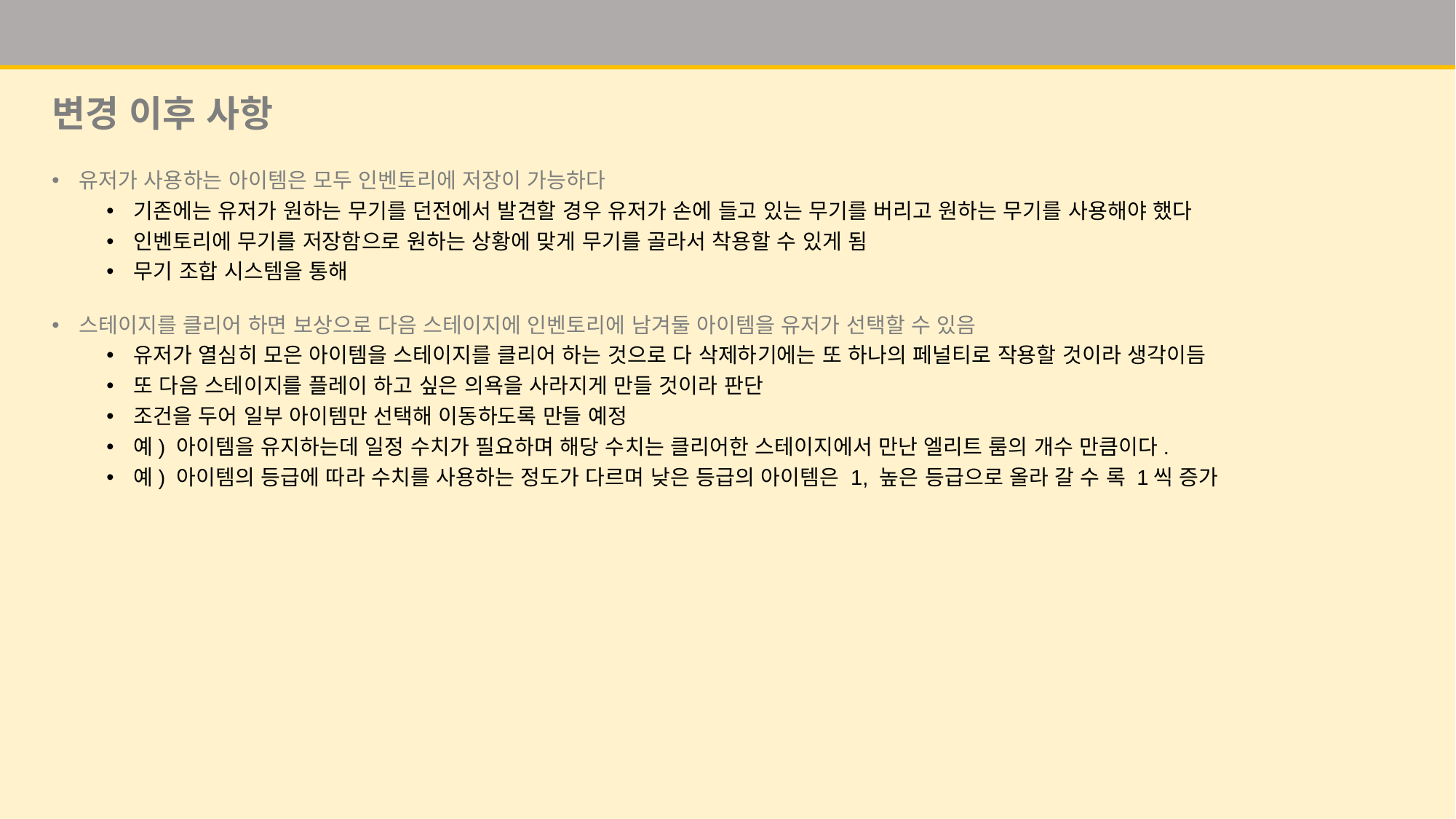

# 변경 이후 사항
유저가 사용하는 아이템은 모두 인벤토리에 저장이 가능하다
기존에는 유저가 원하는 무기를 던전에서 발견할 경우 유저가 손에 들고 있는 무기를 버리고 원하는 무기를 사용해야 했다
인벤토리에 무기를 저장함으로 원하는 상황에 맞게 무기를 골라서 착용할 수 있게 됨
무기 조합 시스템을 통해
스테이지를 클리어 하면 보상으로 다음 스테이지에 인벤토리에 남겨둘 아이템을 유저가 선택할 수 있음
유저가 열심히 모은 아이템을 스테이지를 클리어 하는 것으로 다 삭제하기에는 또 하나의 페널티로 작용할 것이라 생각이듬
또 다음 스테이지를 플레이 하고 싶은 의욕을 사라지게 만들 것이라 판단
조건을 두어 일부 아이템만 선택해 이동하도록 만들 예정
예) 아이템을 유지하는데 일정 수치가 필요하며 해당 수치는 클리어한 스테이지에서 만난 엘리트 룸의 개수 만큼이다.
예) 아이템의 등급에 따라 수치를 사용하는 정도가 다르며 낮은 등급의 아이템은 1, 높은 등급으로 올라 갈 수 록 1씩 증가